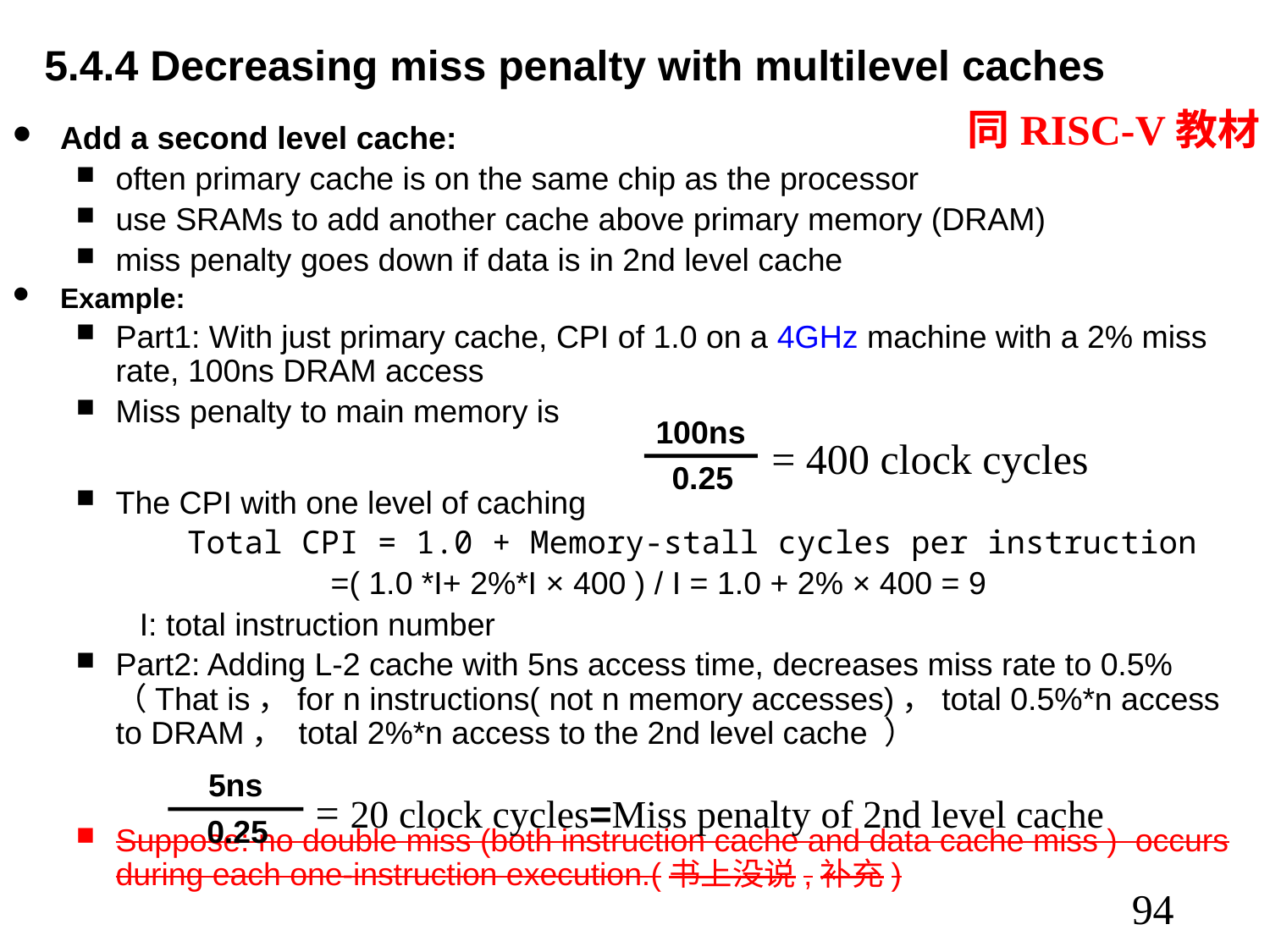

# 5.4.4 Decreasing miss penalty with multilevel caches
同RISC-V教材
Add a second level cache:
often primary cache is on the same chip as the processor
use SRAMs to add another cache above primary memory (DRAM)
miss penalty goes down if data is in 2nd level cache
Example:
Part1: With just primary cache, CPI of 1.0 on a 4GHz machine with a 2% miss rate, 100ns DRAM access
Miss penalty to main memory is

The CPI with one level of caching
		Total CPI = 1.0 + Memory-stall cycles per instruction
   		    =( 1.0 *I+ 2%*I × 400 ) / I = 1.0 + 2% × 400 = 9
I: total instruction number
Part2: Adding L-2 cache with 5ns access time, decreases miss rate to 0.5%（That is，for n instructions( not n memory accesses)，total 0.5%*n access to DRAM， total 2%*n access to the 2nd level cache ）

Suppose: no double miss (both instruction cache and data cache miss )  occurs during each one-instruction execution.(书上没说,补充)
100ns
0.25

= 400 clock cycles
5ns
0.25

= 20 clock cycles=Miss penalty of 2nd level cache